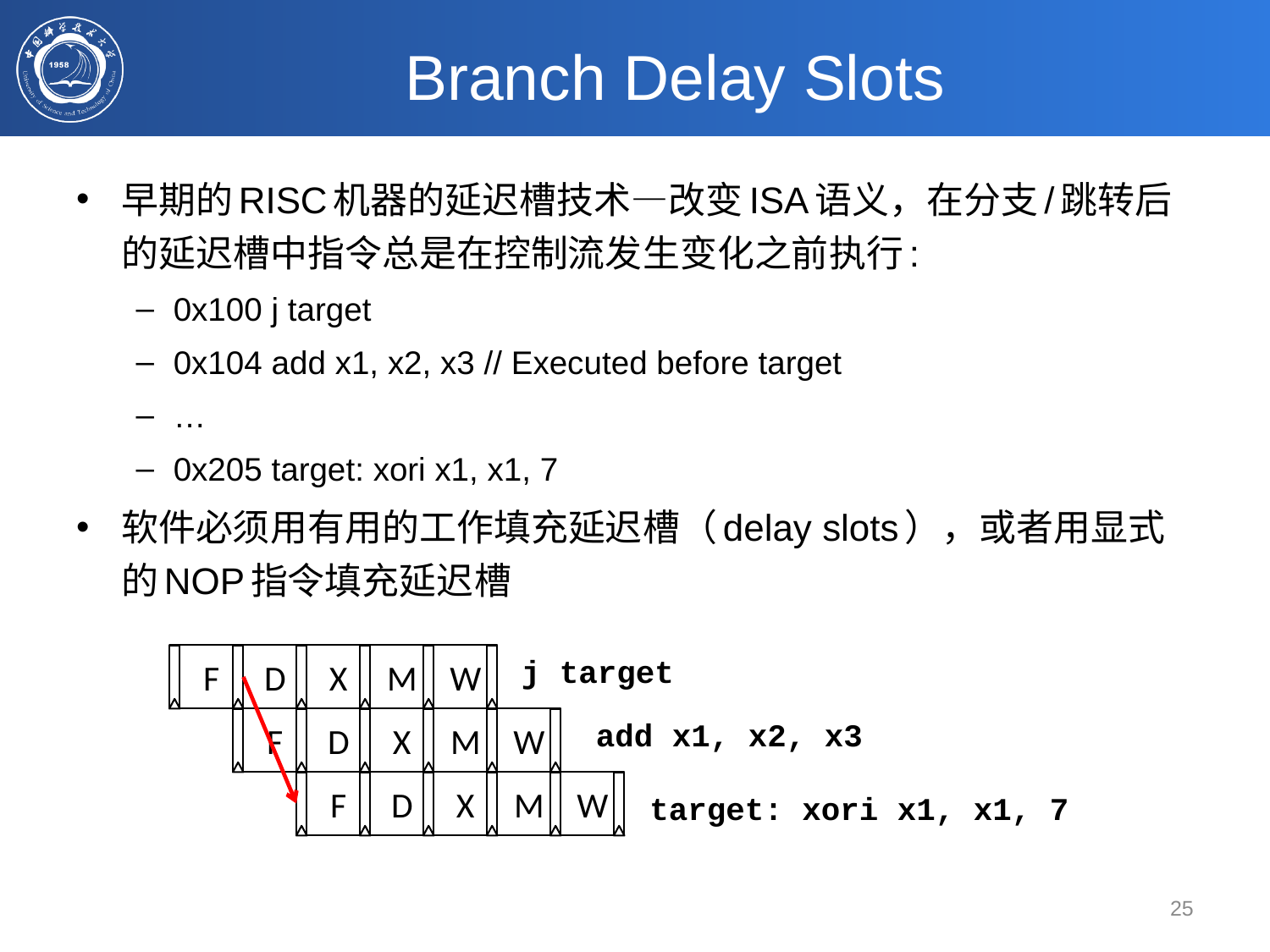

# Branch Delay Slots
早期的RISC机器的延迟槽技术—改变ISA语义，在分支/跳转后的延迟槽中指令总是在控制流发生变化之前执行:
0x100 j target
0x104 add x1, x2, x3 // Executed before target
…
0x205 target: xori x1, x1, 7
软件必须用有用的工作填充延迟槽（delay slots），或者用显式的NOP指令填充延迟槽

F

j target
D

F

X

D

F

add x1, x2, x3
target: xori x1, x1, 7
M

W

X

M

W

D

X

M

W

25